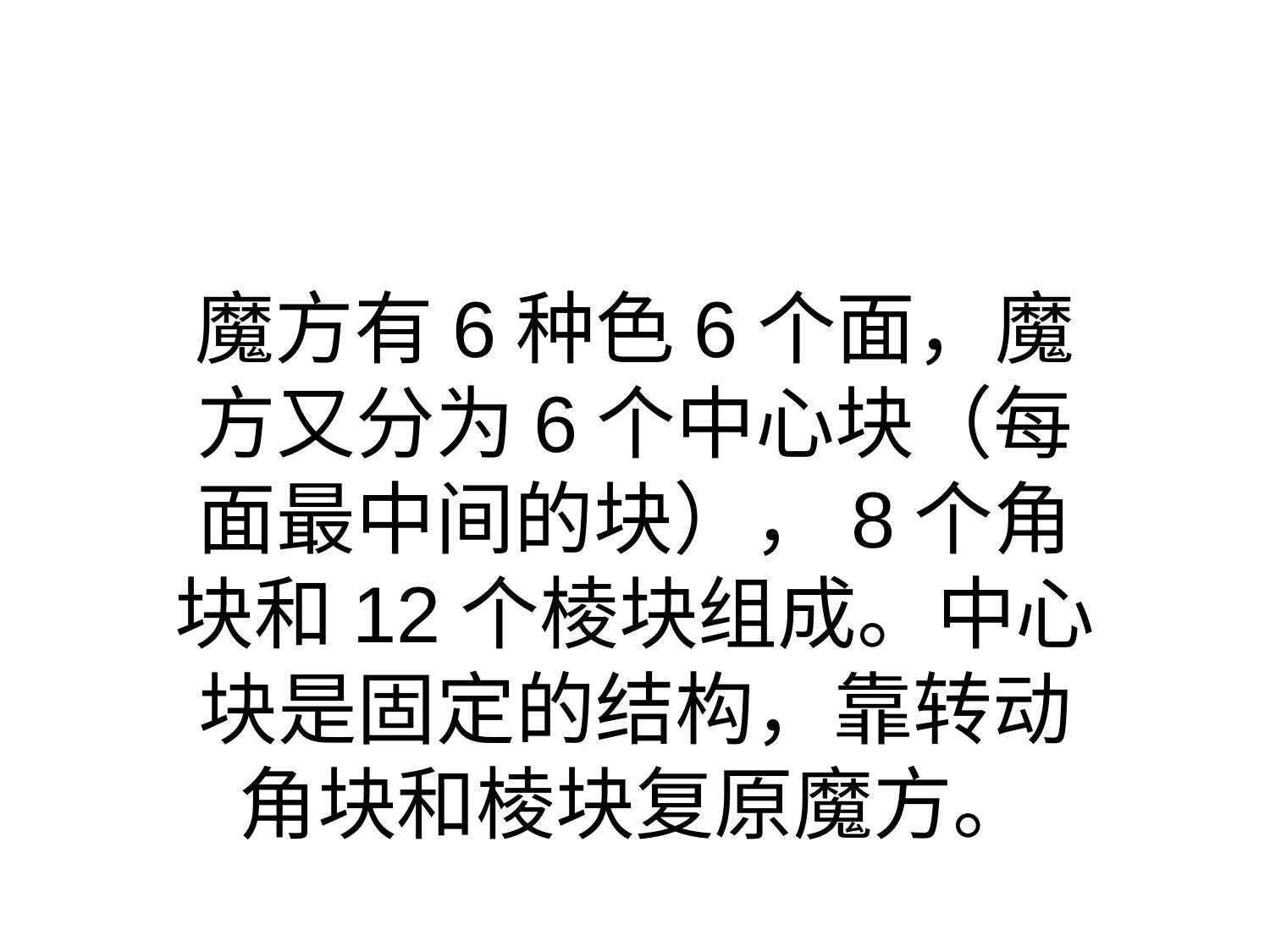

# 魔方有6种色6个面，魔方又分为6个中心块（每面最中间的块），8个角块和12个棱块组成。中心块是固定的结构，靠转动角块和棱块复原魔方。